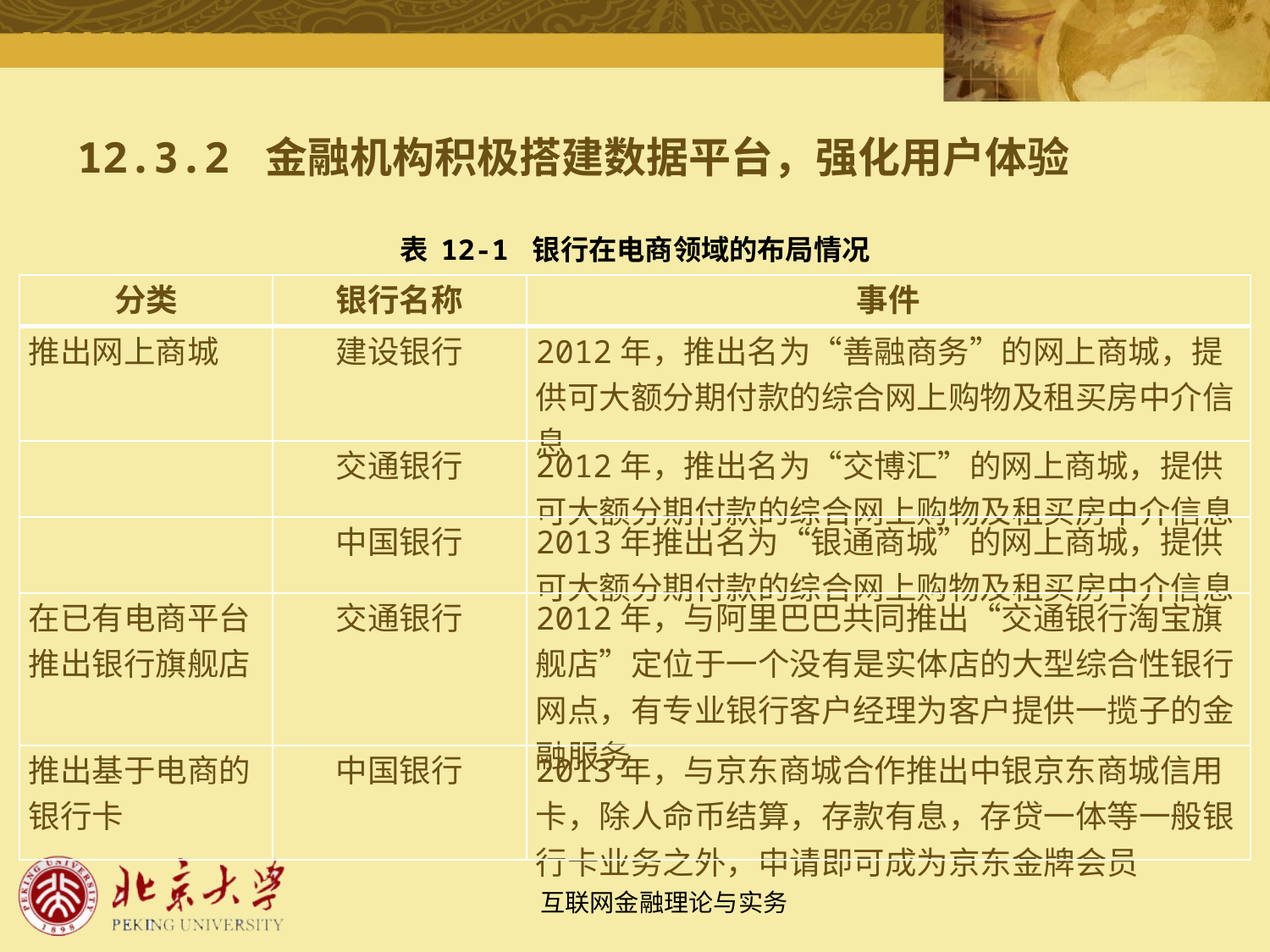

# 12.3.2 金融机构积极搭建数据平台，强化用户体验
表 12-1 银行在电商领域的布局情况
| 分类 | 银行名称 | 事件 |
| --- | --- | --- |
| 推出网上商城 | 建设银行 | 2012年，推出名为“善融商务”的网上商城，提供可大额分期付款的综合网上购物及租买房中介信息 |
|  | 交通银行 | 2012年，推出名为“交博汇”的网上商城，提供可大额分期付款的综合网上购物及租买房中介信息 |
|  | 中国银行 | 2013年推出名为“银通商城”的网上商城，提供可大额分期付款的综合网上购物及租买房中介信息 |
| 在已有电商平台推出银行旗舰店 | 交通银行 | 2012年，与阿里巴巴共同推出“交通银行淘宝旗舰店”定位于一个没有是实体店的大型综合性银行网点，有专业银行客户经理为客户提供一揽子的金融服务 |
| 推出基于电商的银行卡 | 中国银行 | 2013年，与京东商城合作推出中银京东商城信用卡，除人命币结算，存款有息，存贷一体等一般银行卡业务之外，申请即可成为京东金牌会员 |
24